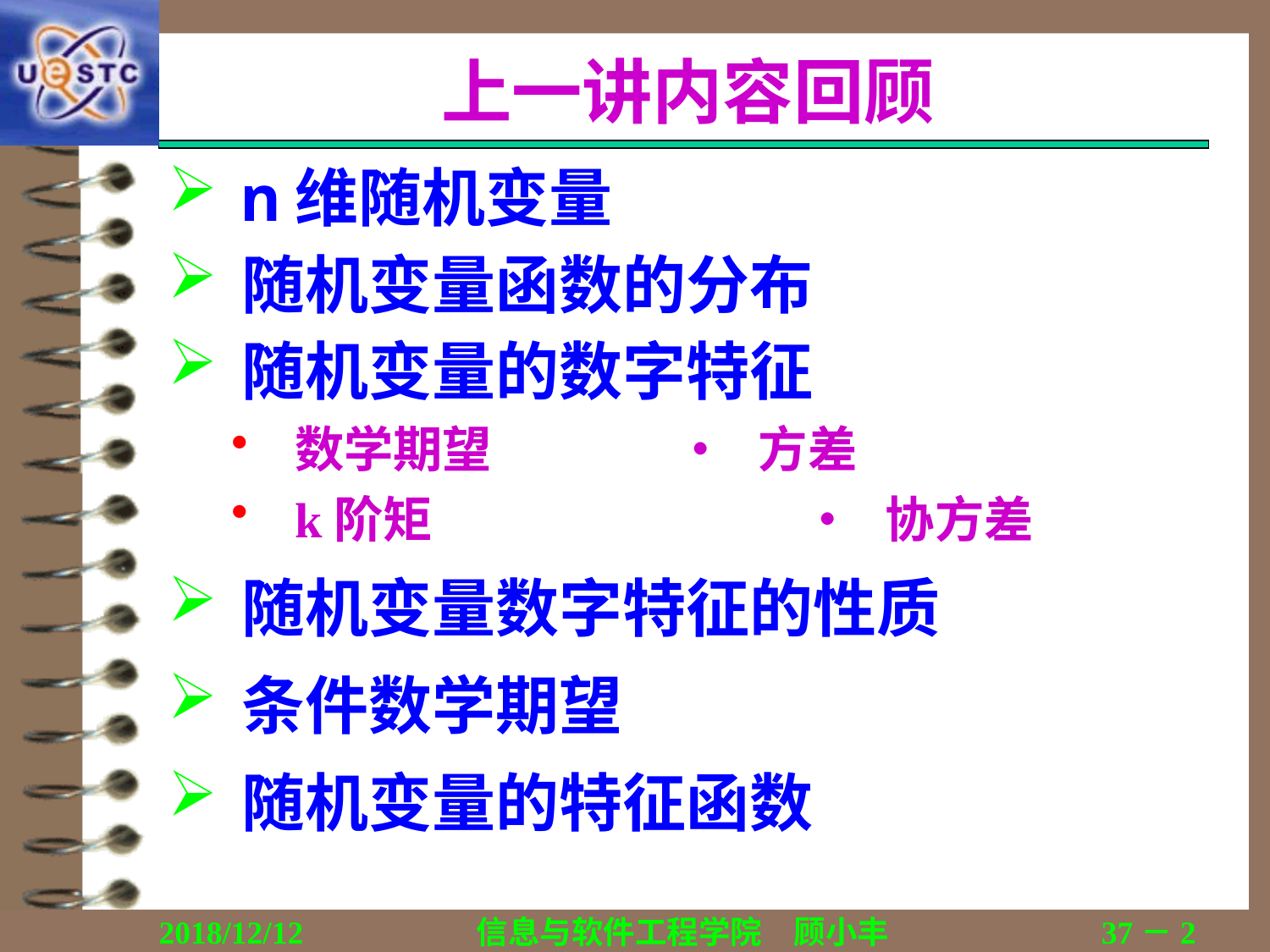

# 上一讲内容回顾
n维随机变量
随机变量函数的分布
随机变量的数字特征
数学期望		•   方差
k阶矩			•   协方差
随机变量数字特征的性质
条件数学期望
随机变量的特征函数
2018/12/12
信息与软件工程学院　顾小丰
37－2